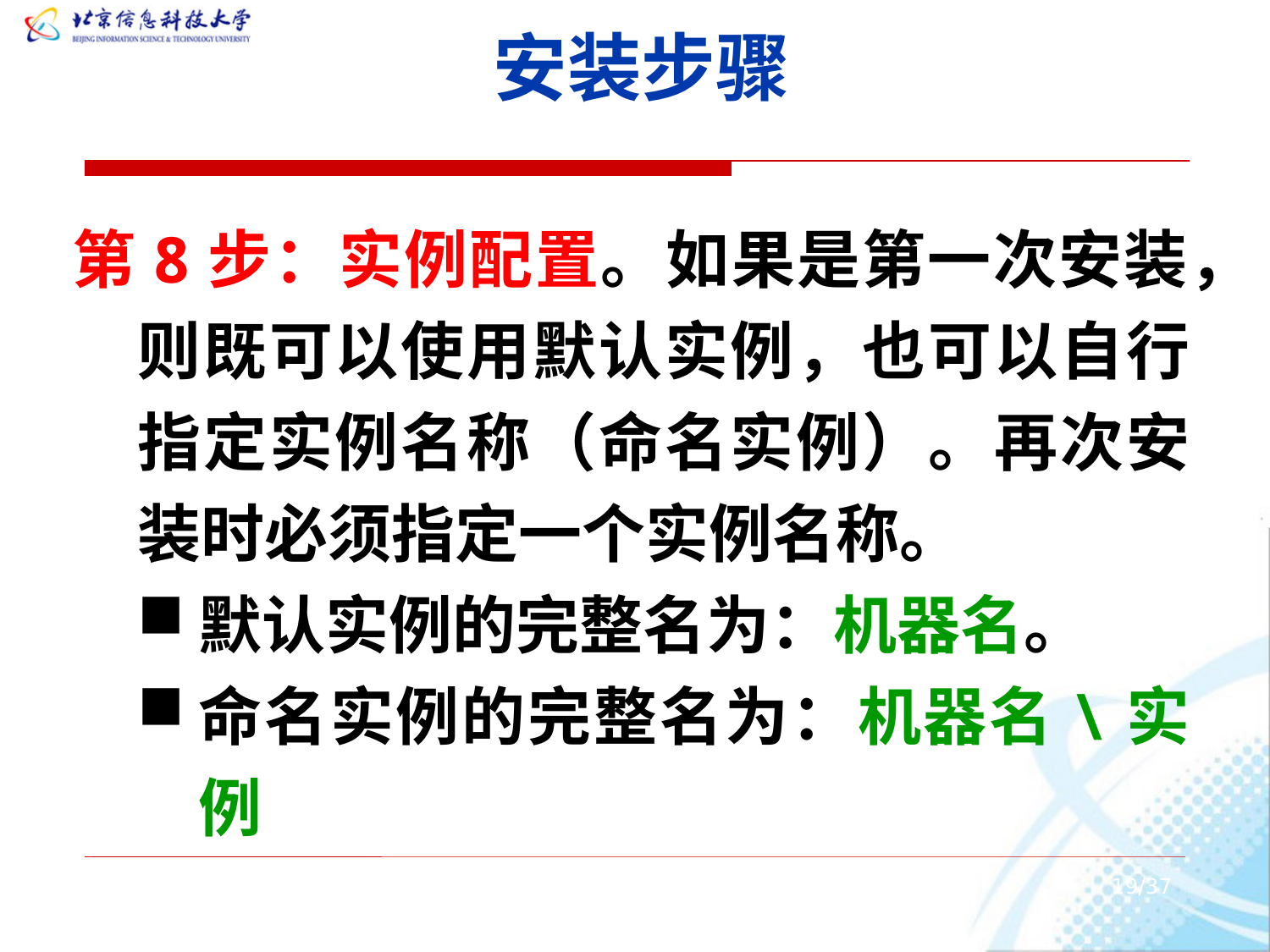

# 安装步骤
第8步：实例配置。如果是第一次安装，则既可以使用默认实例，也可以自行指定实例名称（命名实例）。再次安装时必须指定一个实例名称。
默认实例的完整名为：机器名。
命名实例的完整名为：机器名\实例
19/37